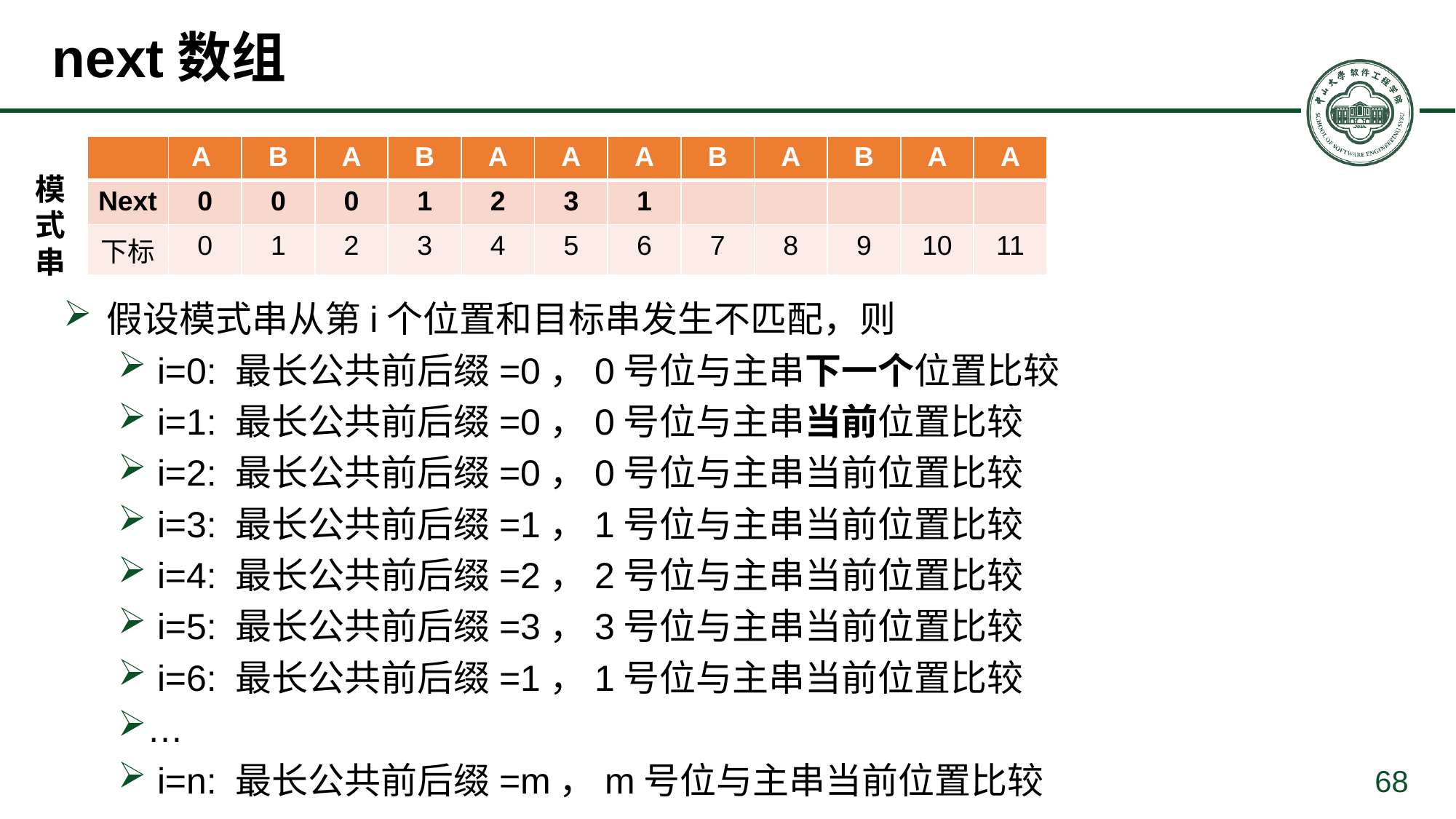

# next数组
|  | A | B | A | B | A | A | A | B | A | B | A | A |
| --- | --- | --- | --- | --- | --- | --- | --- | --- | --- | --- | --- | --- |
| Next | 0 | 0 | 0 | 1 | 2 | 3 | 1 |  |  |  |  |  |
| 下标 | 0 | 1 | 2 | 3 | 4 | 5 | 6 | 7 | 8 | 9 | 10 | 11 |
模
式
串
假设模式串从第i个位置和目标串发生不匹配，则
 i=0: 最长公共前后缀=0，0号位与主串下一个位置比较
 i=1: 最长公共前后缀=0，0号位与主串当前位置比较
 i=2: 最长公共前后缀=0，0号位与主串当前位置比较
 i=3: 最长公共前后缀=1，1号位与主串当前位置比较
 i=4: 最长公共前后缀=2，2号位与主串当前位置比较
 i=5: 最长公共前后缀=3，3号位与主串当前位置比较
 i=6: 最长公共前后缀=1，1号位与主串当前位置比较
…
 i=n: 最长公共前后缀=m，m号位与主串当前位置比较

68